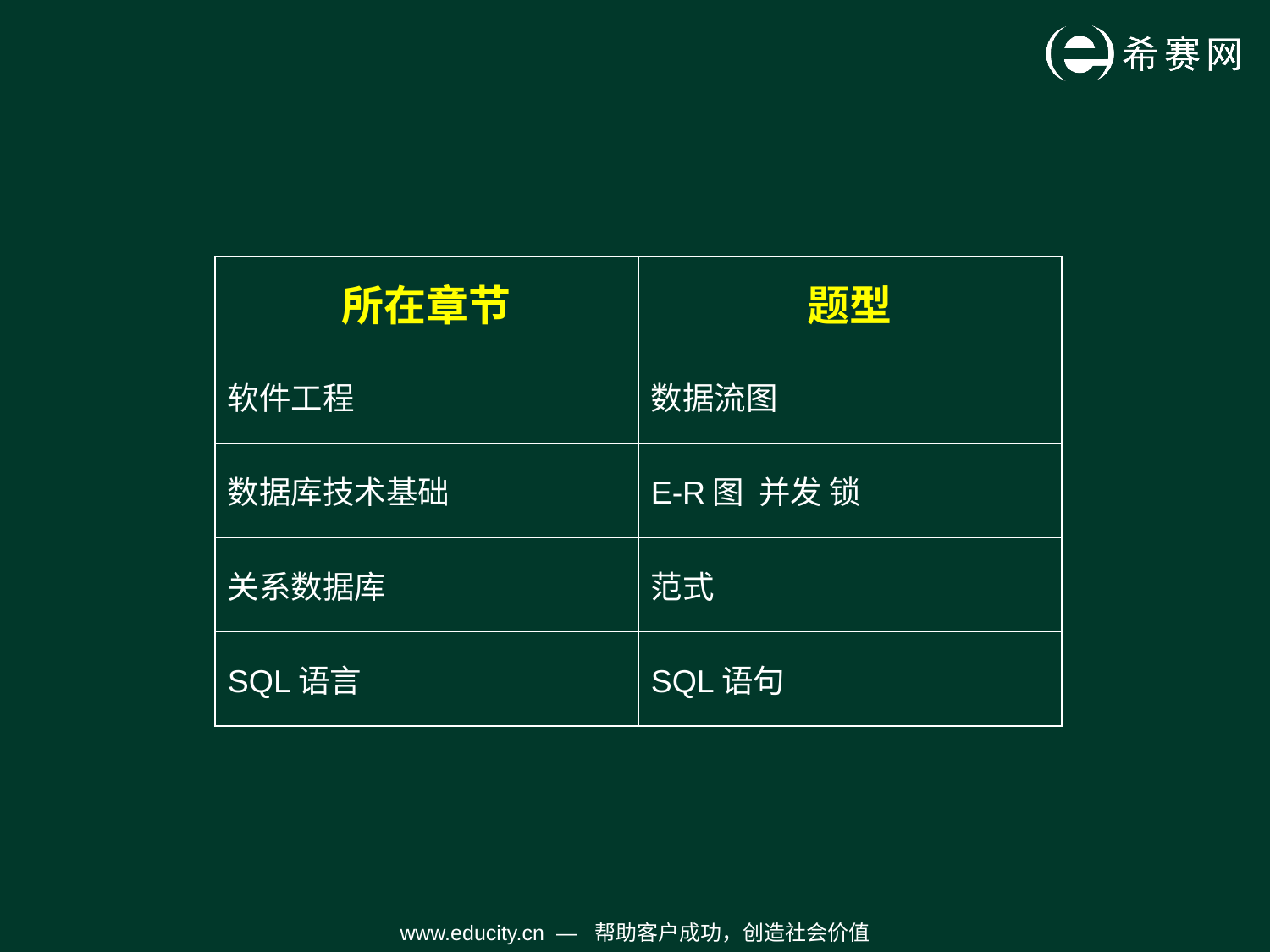

| 所在章节 | 题型 |
| --- | --- |
| 软件工程 | 数据流图 |
| 数据库技术基础 | E-R图 并发 锁 |
| 关系数据库 | 范式 |
| SQL语言 | SQL语句 |